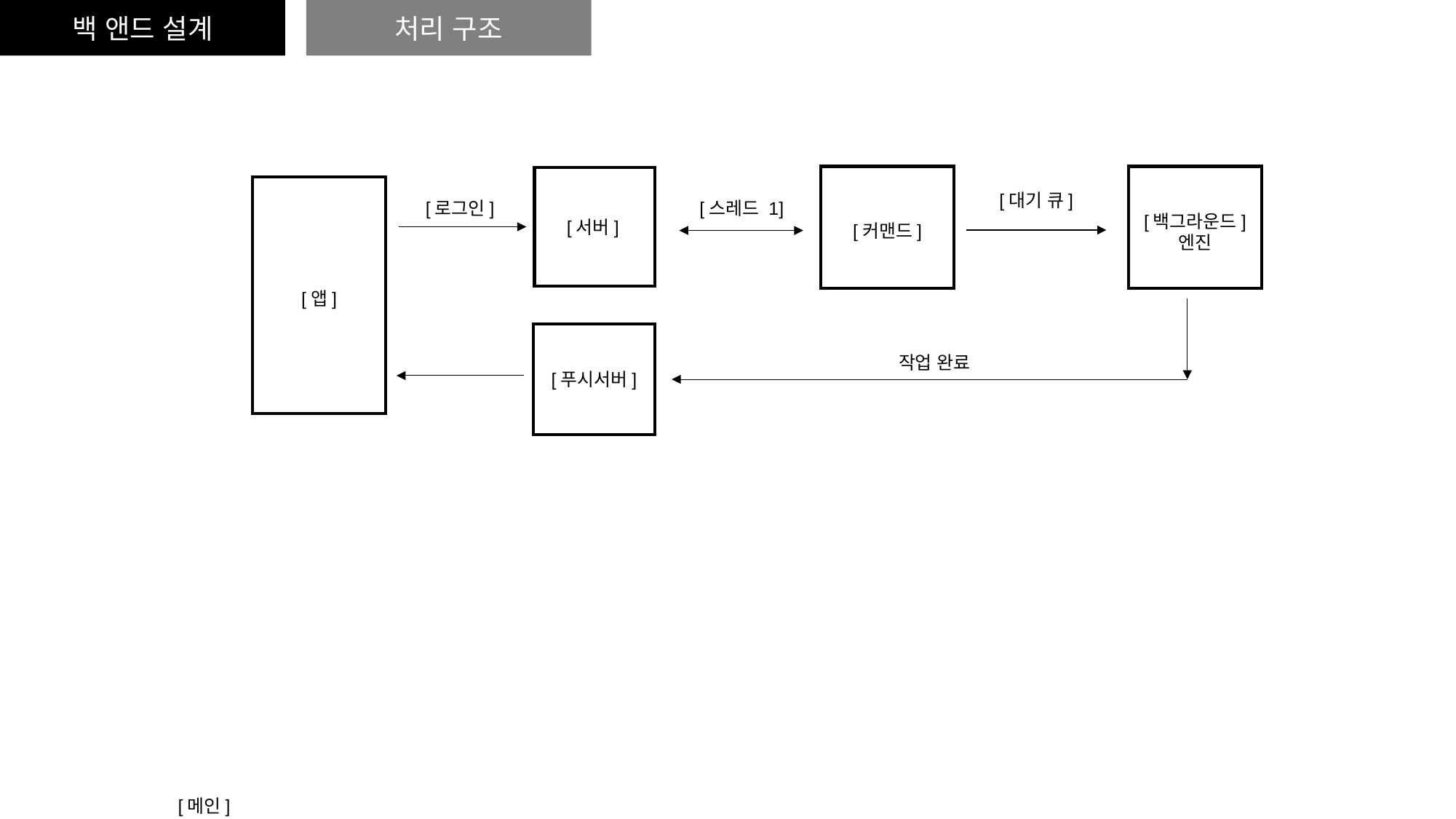

백 앤드 설계
처리 구조

[대기 큐]
[로그인]
[스레드 1]
[백그라운드]
엔진
[서버]
[커맨드]
[앱]

작업 완료
[푸시서버]
[메인]